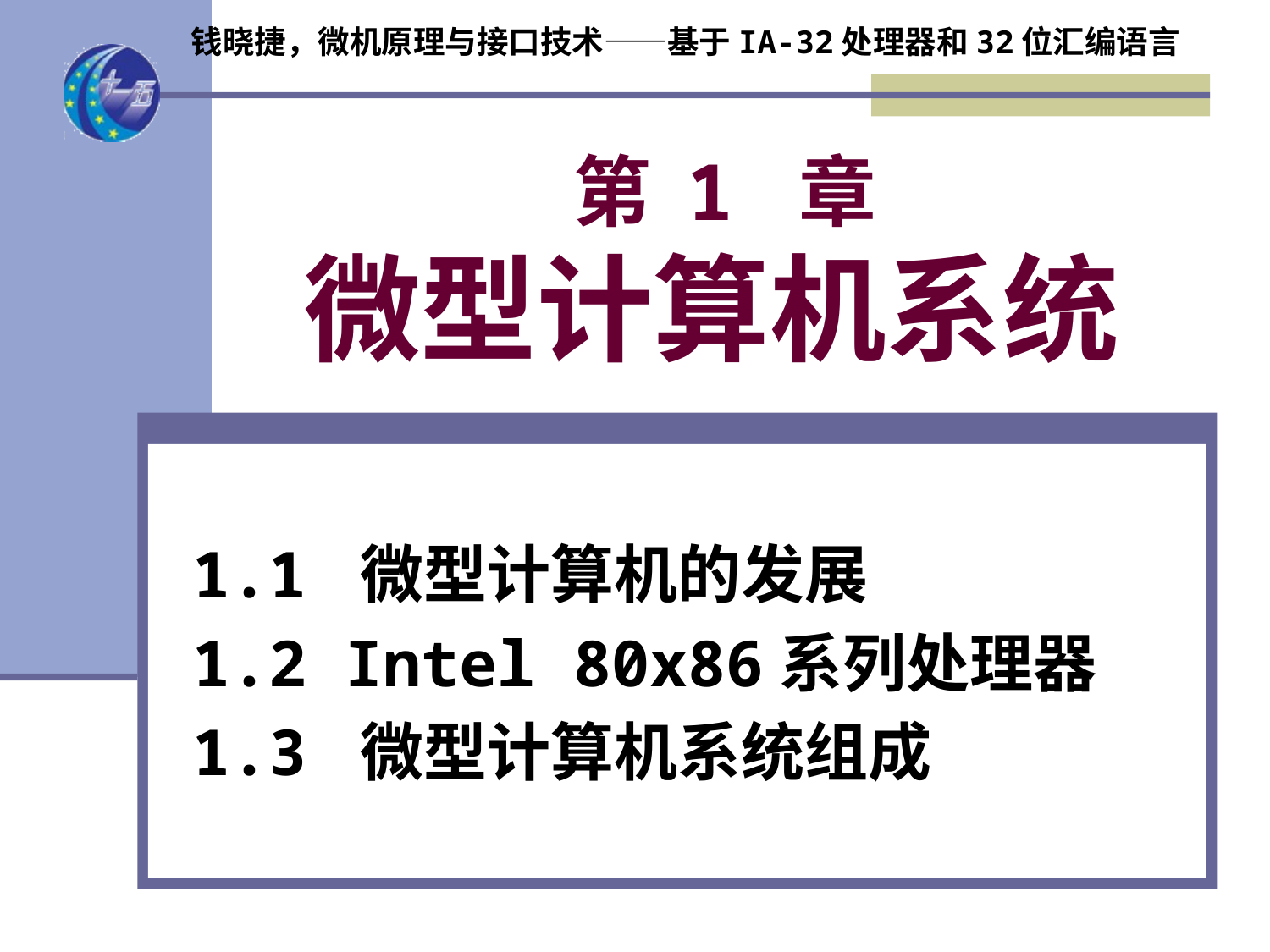

# 第 1 章 微型计算机系统
1.1 微型计算机的发展
1.2 Intel 80x86系列处理器
1.3 微型计算机系统组成